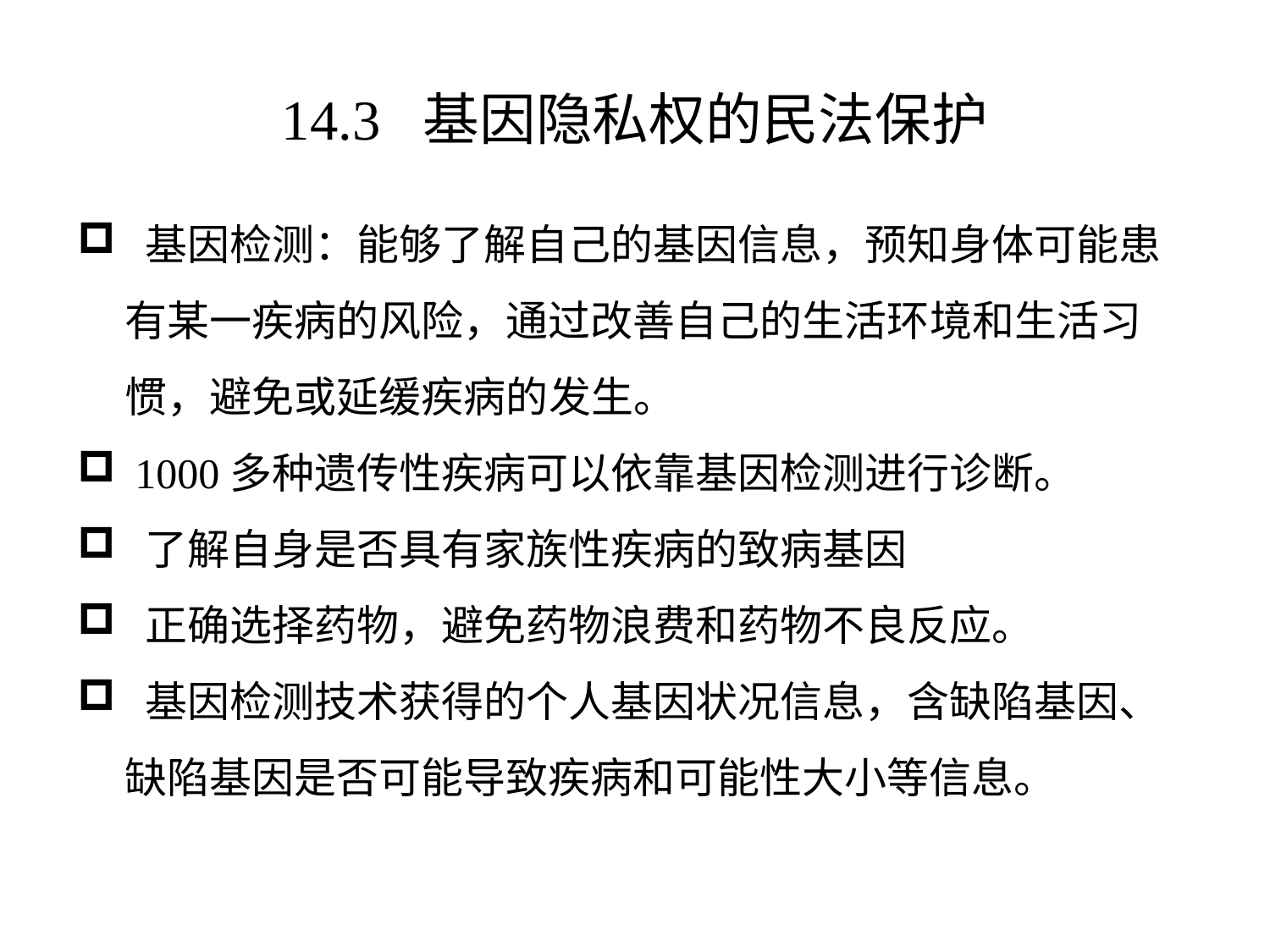

# 14.3  基因隐私权的民法保护
 基因检测：能够了解自己的基因信息，预知身体可能患有某一疾病的风险，通过改善自己的生活环境和生活习惯，避免或延缓疾病的发生。
 1000多种遗传性疾病可以依靠基因检测进行诊断。
 了解自身是否具有家族性疾病的致病基因
 正确选择药物，避免药物浪费和药物不良反应。
 基因检测技术获得的个人基因状况信息，含缺陷基因、缺陷基因是否可能导致疾病和可能性大小等信息。